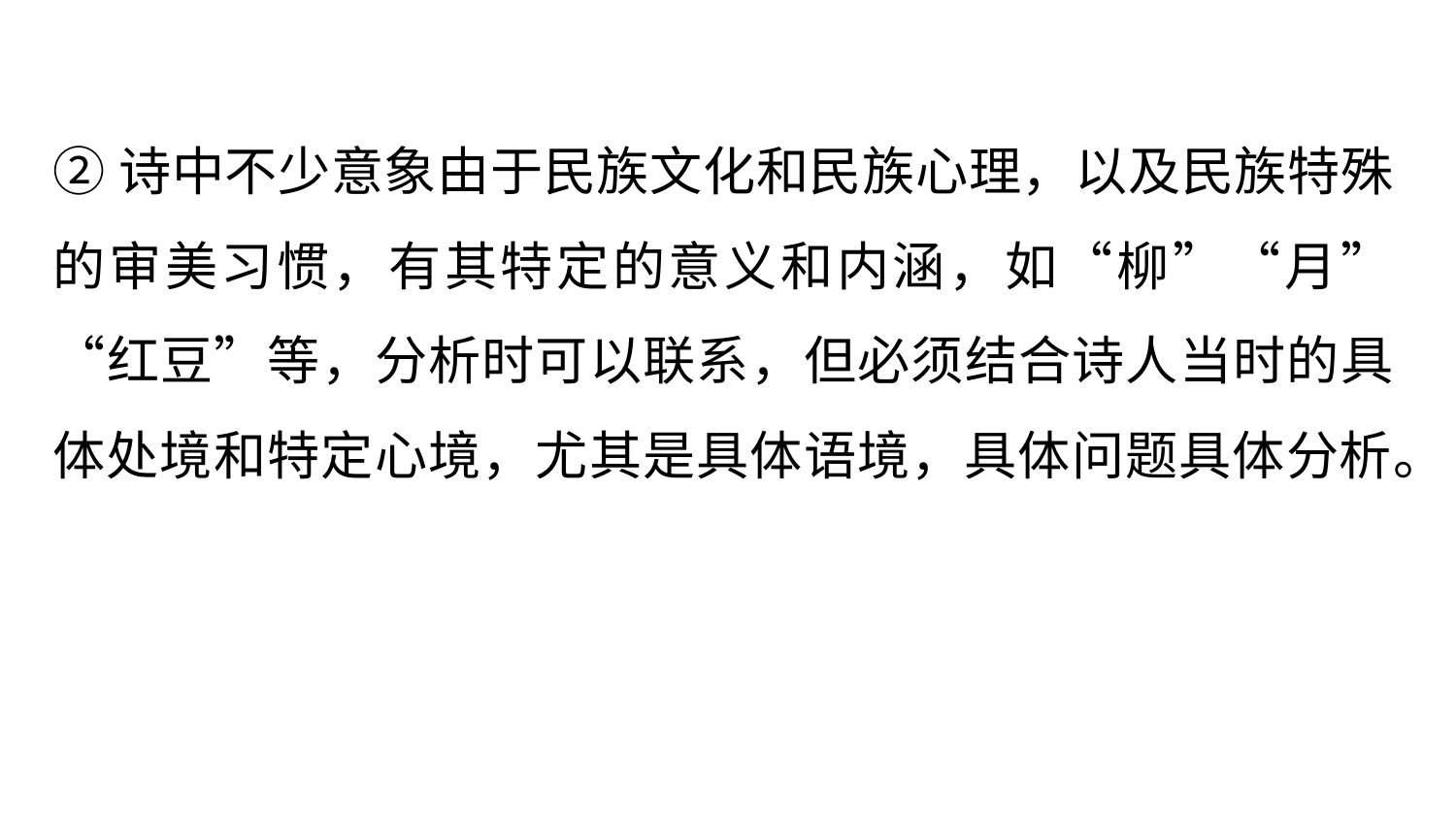

②诗中不少意象由于民族文化和民族心理，以及民族特殊的审美习惯，有其特定的意义和内涵，如“柳”“月”“红豆”等，分析时可以联系，但必须结合诗人当时的具体处境和特定心境，尤其是具体语境，具体问题具体分析。